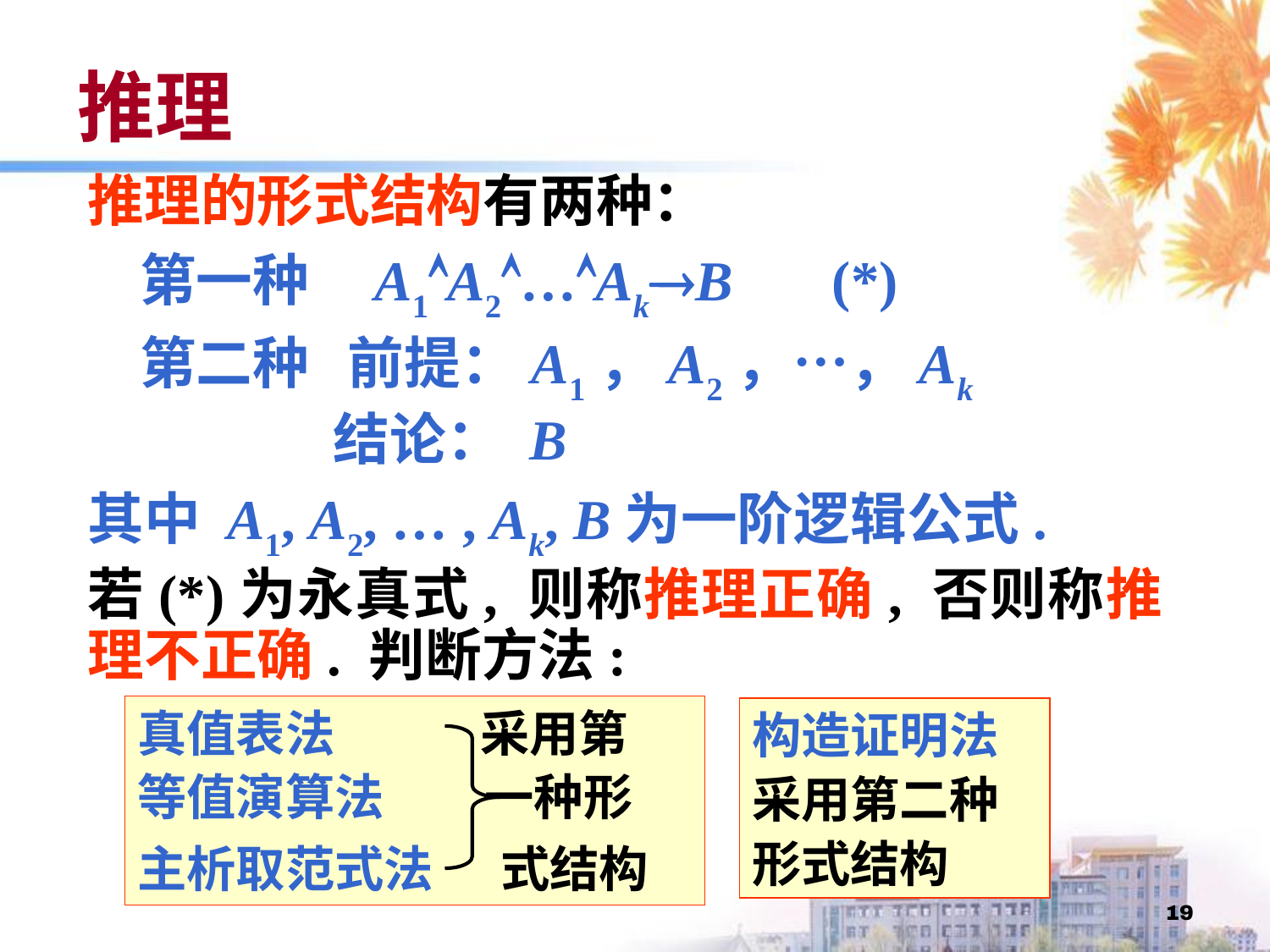

# 推理
推理的形式结构有两种：
   第一种    A1∧A2∧…∧Ak→B       (*)
   第二种   前提：A1，A2，…，Ak
                  结论： B
其中 A1, A2, … , Ak, B为一阶逻辑公式.
若(*)为永真式, 则称推理正确, 否则称推理不正确. 判断方法:
真值表法             采用第
等值演算法         一种形
主析取范式法      式结构
构造证明法
采用第二种
形式结构

19